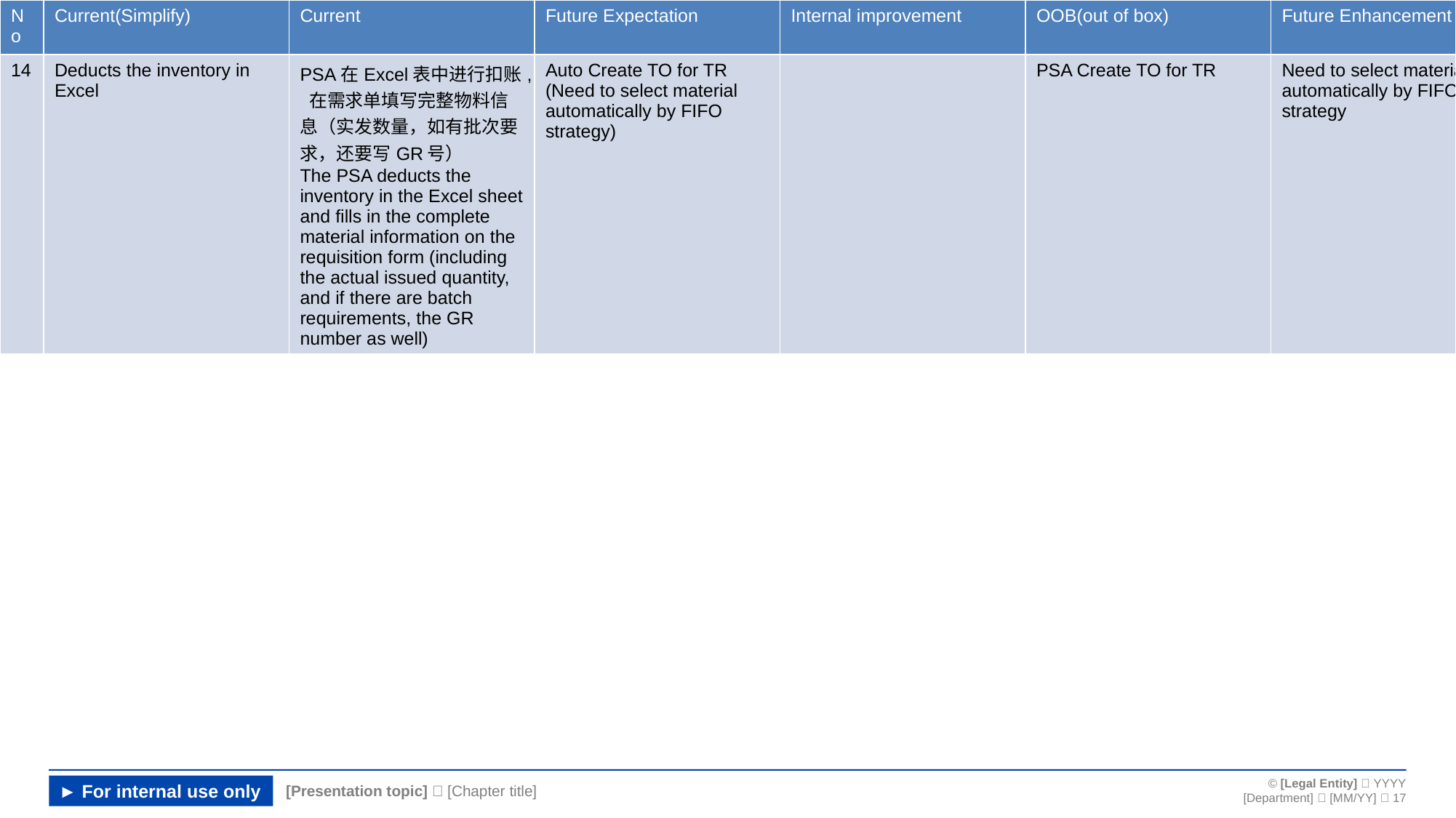

| No | Current(Simplify) | Current | Future Expectation | Internal improvement | OOB(out of box) | Future Enhancement |  |
| --- | --- | --- | --- | --- | --- | --- | --- |
| 14 | Deducts the inventory in Excel | PSA在Excel表中进行扣账, 在需求单填写完整物料信息（实发数量，如有批次要求，还要写GR号） The PSA deducts the inventory in the Excel sheet and fills in the complete material information on the requisition form (including the actual issued quantity, and if there are batch requirements, the GR number as well) | Auto Create TO for TR (Need to select material automatically by FIFO strategy) |  | PSA Create TO for TR | Need to select material automatically by FIFO strategy |  |
#